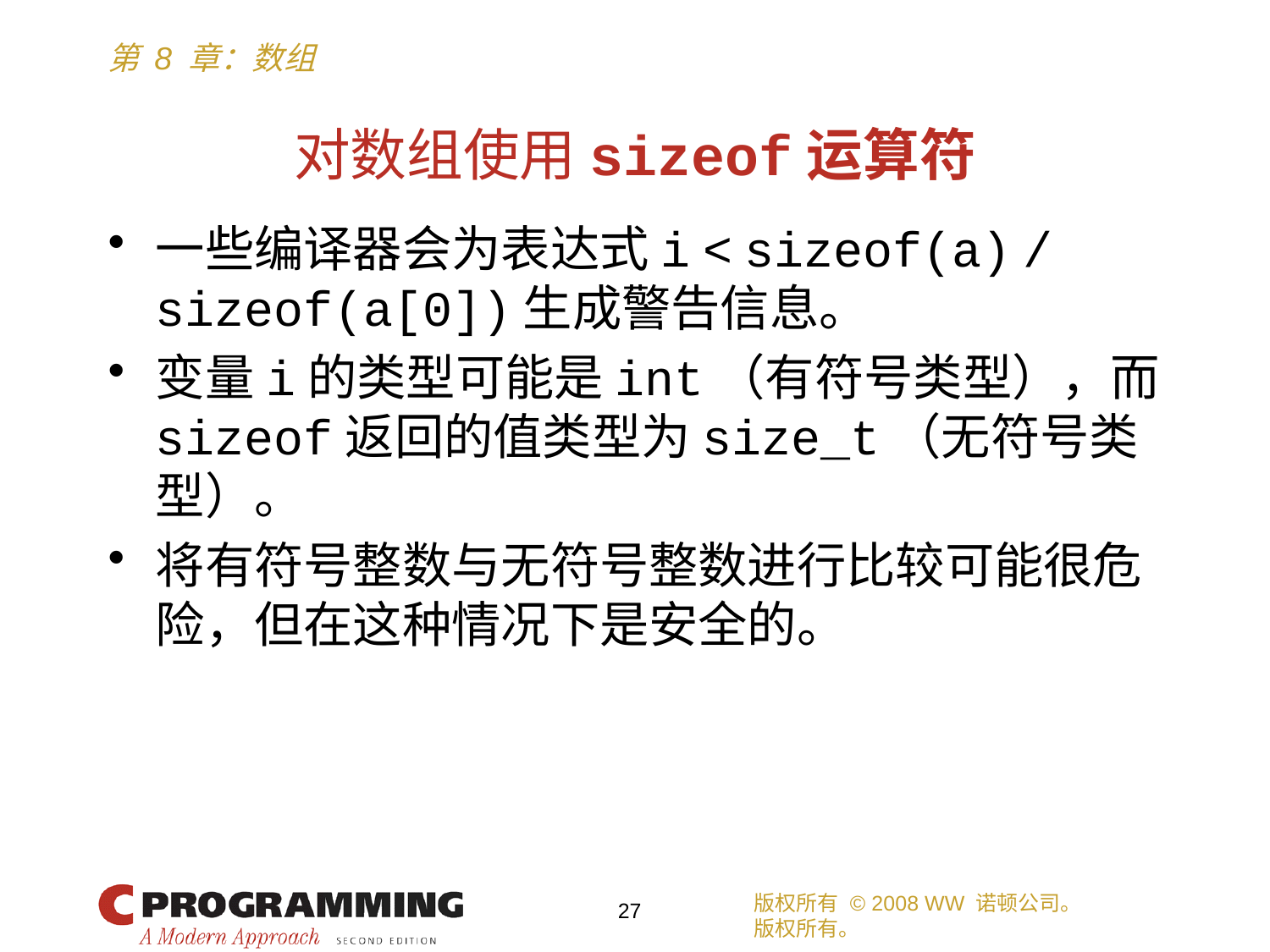

# 对数组使用sizeof运算符
一些编译器会为表达式i < sizeof(a) / sizeof(a[0])生成警告信息。
变量i的类型可能是int（有符号类型），而sizeof返回的值类型为size_t（无符号类型）。
将有符号整数与无符号整数进行比较可能很危险，但在这种情况下是安全的。

版权所有 © 2008 WW 诺顿公司。
版权所有。
27